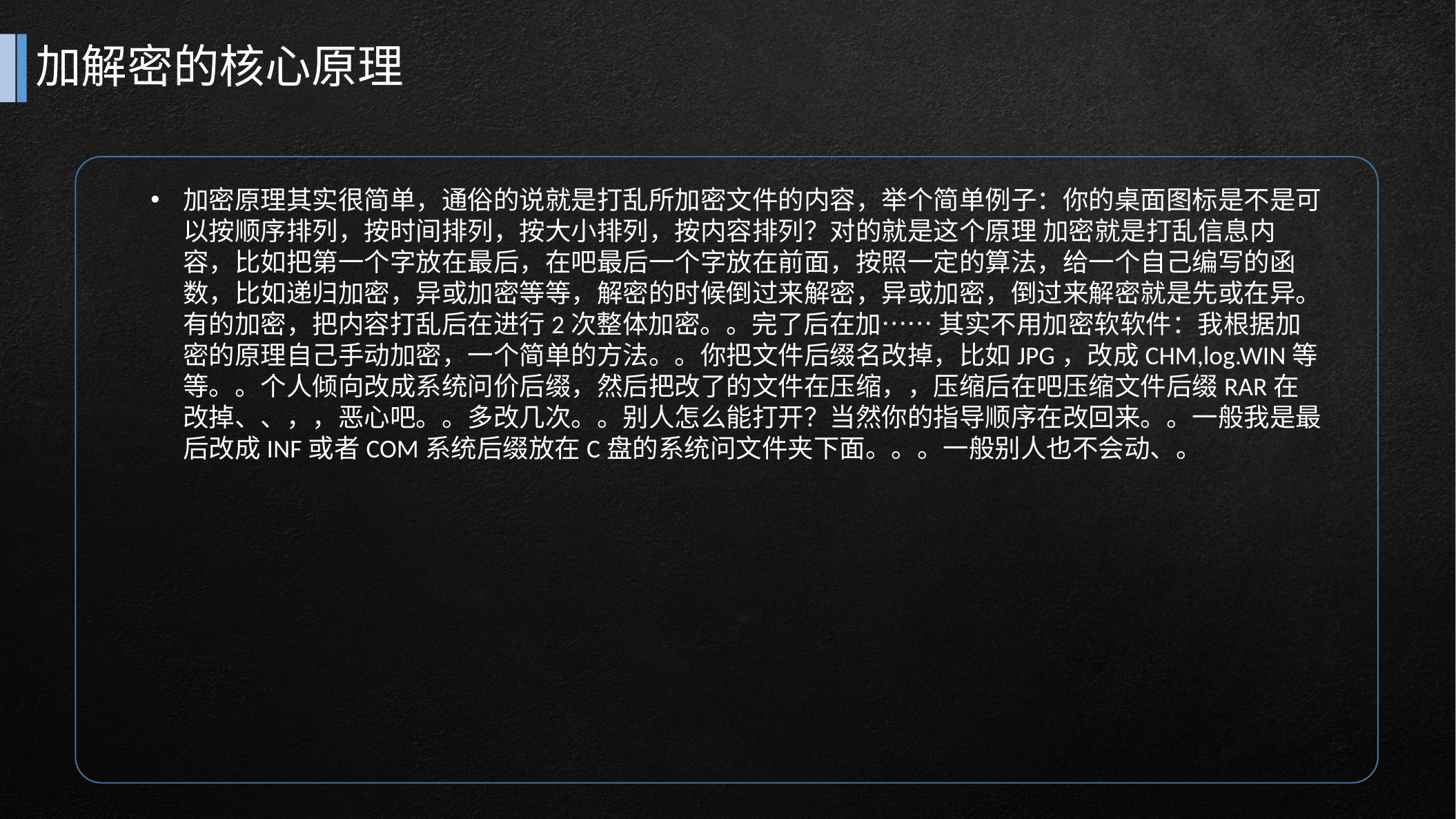

# 加解密的核心原理

加密原理其实很简单，通俗的说就是打乱所加密文件的内容，举个简单例子：你的桌面图标是不是可以按顺序排列，按时间排列，按大小排列，按内容排列？对的就是这个原理 加密就是打乱信息内容，比如把第一个字放在最后，在吧最后一个字放在前面，按照一定的算法，给一个自己编写的函数，比如递归加密，异或加密等等，解密的时候倒过来解密，异或加密，倒过来解密就是先或在异。 有的加密，把内容打乱后在进行2次整体加密。。完了后在加…… 其实不用加密软软件：我根据加密的原理自己手动加密，一个简单的方法。。你把文件后缀名改掉，比如JPG，改成CHM,log.WIN等等。。个人倾向改成系统问价后缀，然后把改了的文件在压缩，，压缩后在吧压缩文件后缀RAR在改掉、、，，恶心吧。。多改几次。。别人怎么能打开？当然你的指导顺序在改回来。。一般我是最后改成INF或者COM系统后缀放在C盘的系统问文件夹下面。。。一般别人也不会动、。